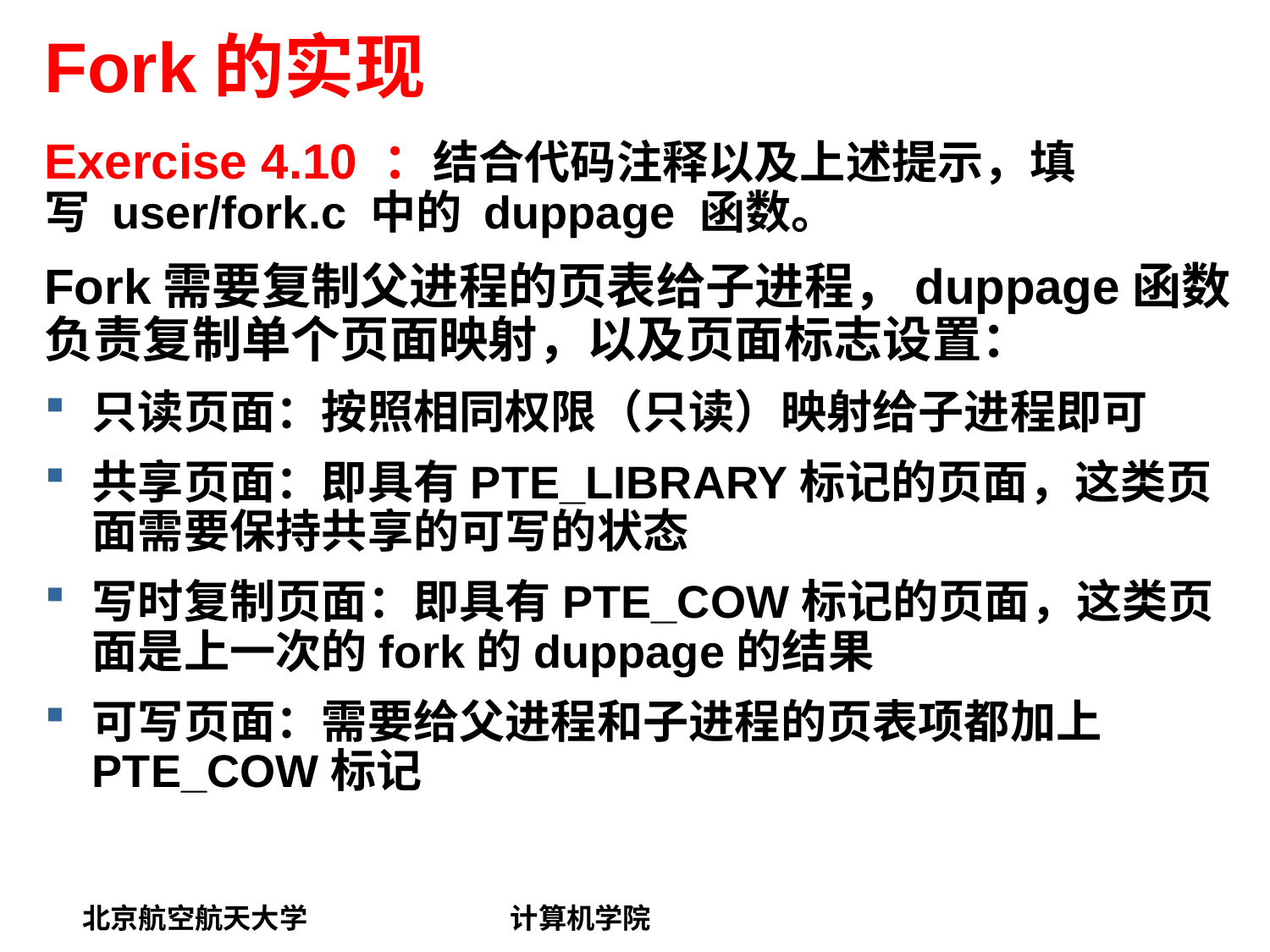

# Fork的实现
Exercise 4.10 ：结合代码注释以及上述提示，填写 user/fork.c 中的 duppage 函数。
Fork需要复制父进程的页表给子进程，duppage函数负责复制单个页面映射，以及页面标志设置：
只读页面：按照相同权限（只读）映射给子进程即可
共享页面：即具有PTE_LIBRARY标记的页面，这类页面需要保持共享的可写的状态
写时复制页面：即具有PTE_COW标记的页面，这类页面是上一次的fork的duppage的结果
可写页面：需要给父进程和子进程的页表项都加上PTE_COW标记